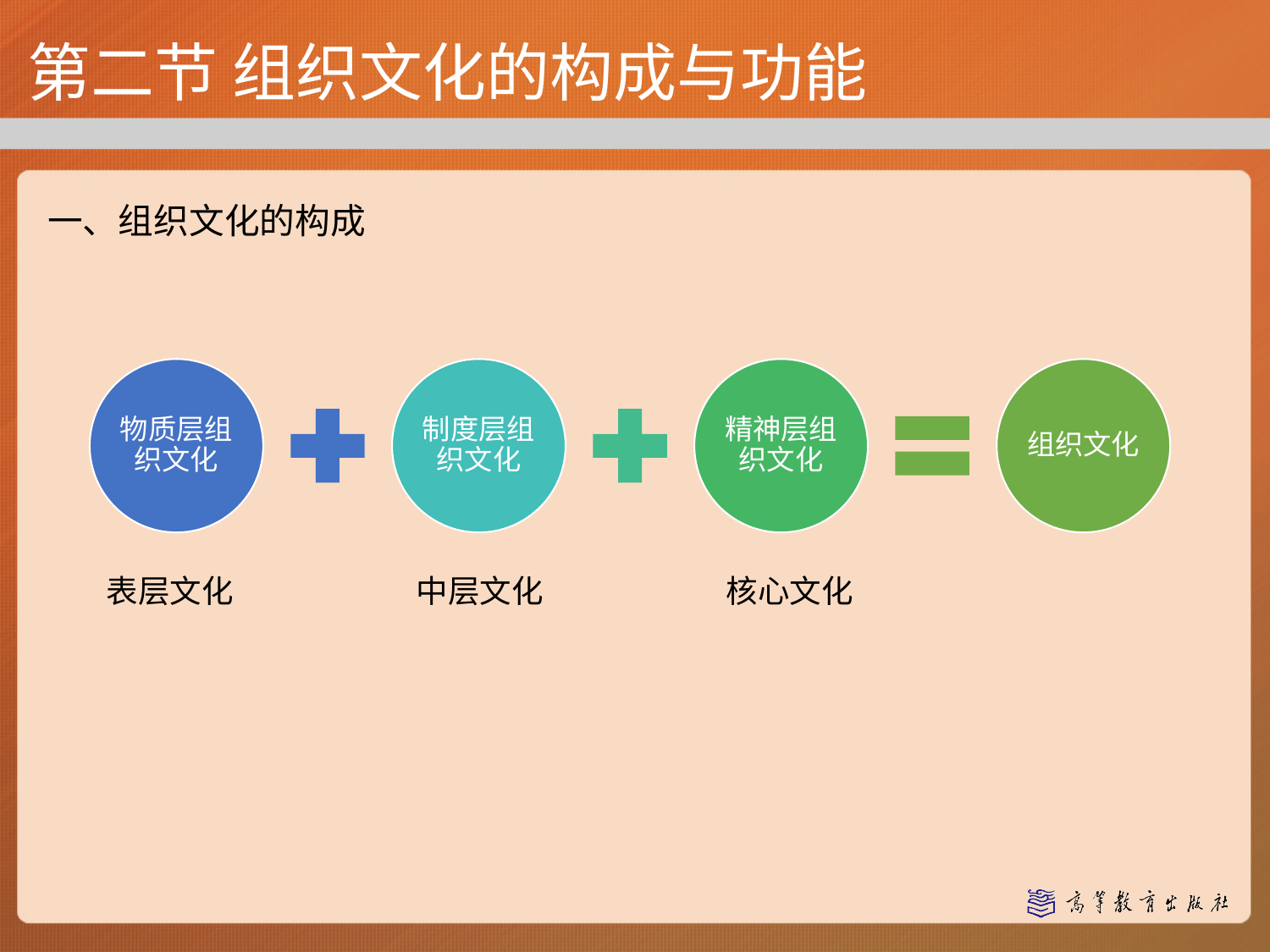

第二节 组织文化的构成与功能
一、组织文化的构成
物质层组织文化

制度层组织文化

精神层组织文化

组织文化
表层文化
核心文化
中层文化